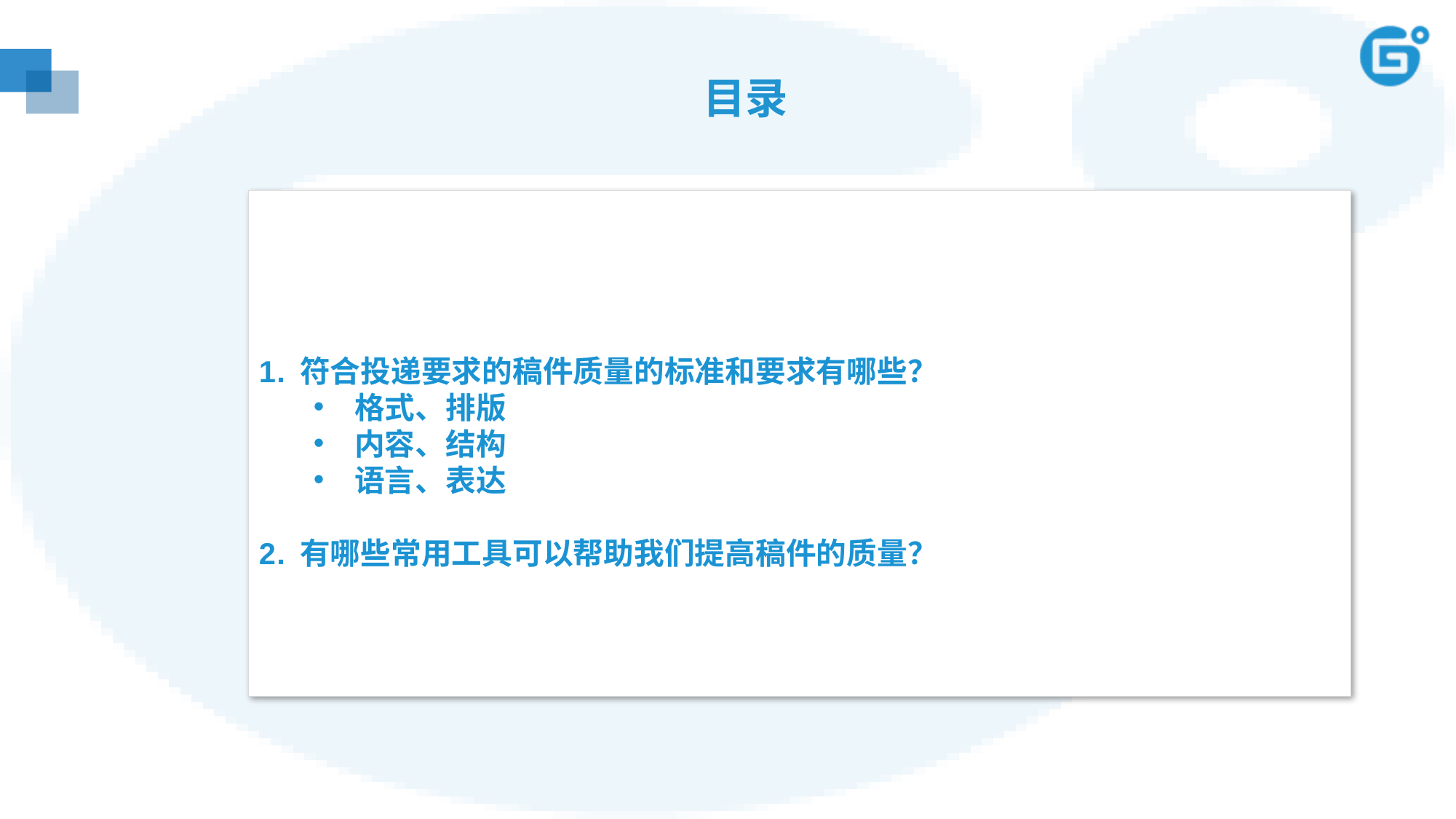

# 目录
符合投递要求的稿件质量的标准和要求有哪些？
格式、排版
内容、结构
语言、表达
有哪些常用工具可以帮助我们提高稿件的质量？